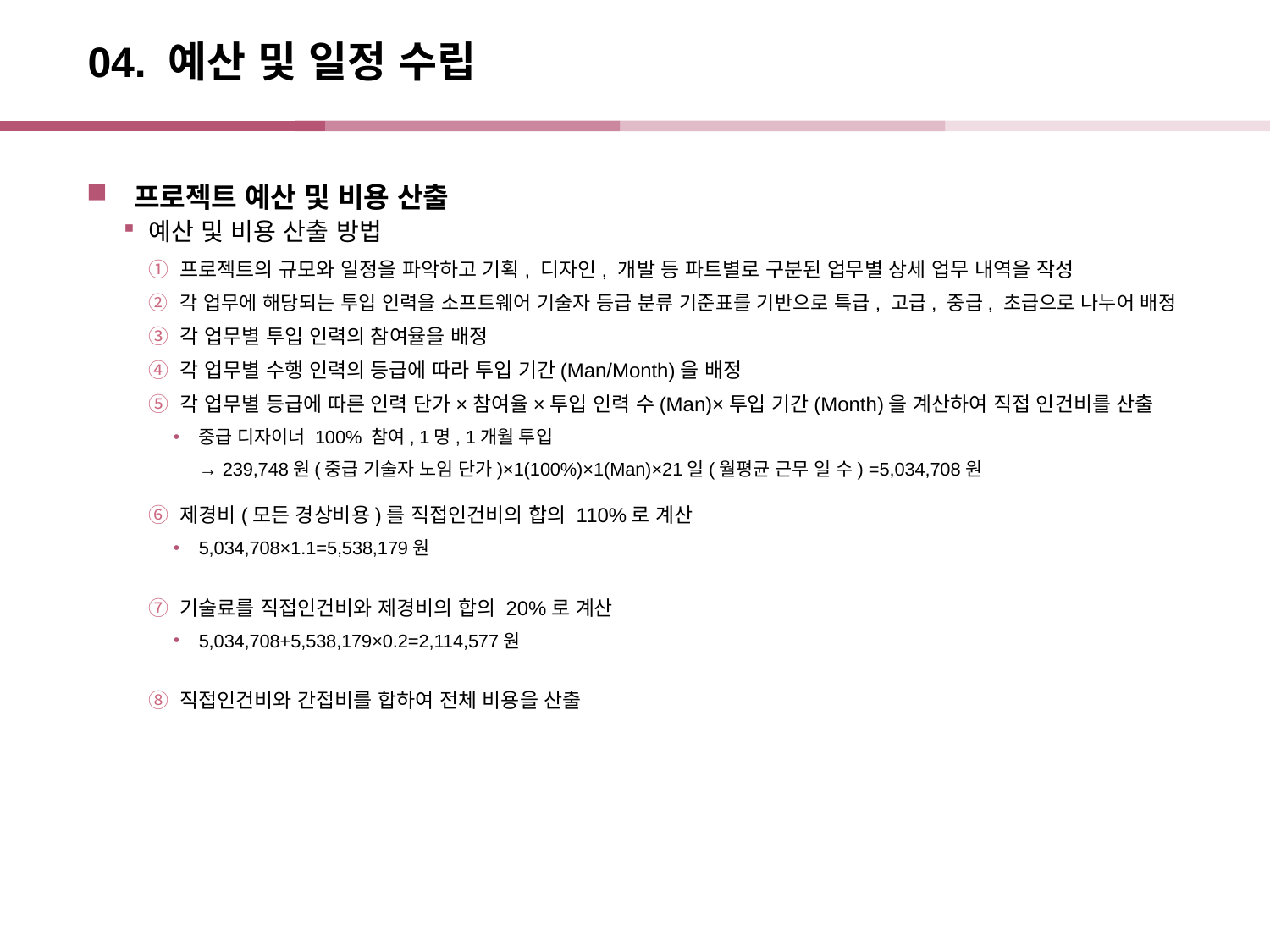

# 04. 예산 및 일정 수립
프로젝트 예산 및 비용 산출
예산 및 비용 산출 방법
프로젝트의 규모와 일정을 파악하고 기획, 디자인, 개발 등 파트별로 구분된 업무별 상세 업무 내역을 작성
각 업무에 해당되는 투입 인력을 소프트웨어 기술자 등급 분류 기준표를 기반으로 특급, 고급, 중급, 초급으로 나누어 배정
각 업무별 투입 인력의 참여율을 배정
각 업무별 수행 인력의 등급에 따라 투입 기간(Man/Month)을 배정
각 업무별 등급에 따른 인력 단가×참여율×투입 인력 수(Man)×투입 기간(Month)을 계산하여 직접 인건비를 산출
중급 디자이너 100% 참여, 1명, 1개월 투입
     → 239,748원(중급 기술자 노임 단가)×1(100%)×1(Man)×21일(월평균 근무 일 수) =5,034,708원

제경비(모든 경상비용)를 직접인건비의 합의 110%로 계산
5,034,708×1.1=5,538,179원

기술료를 직접인건비와 제경비의 합의 20%로 계산
5,034,708+5,538,179×0.2=2,114,577원

직접인건비와 간접비를 합하여 전체 비용을 산출